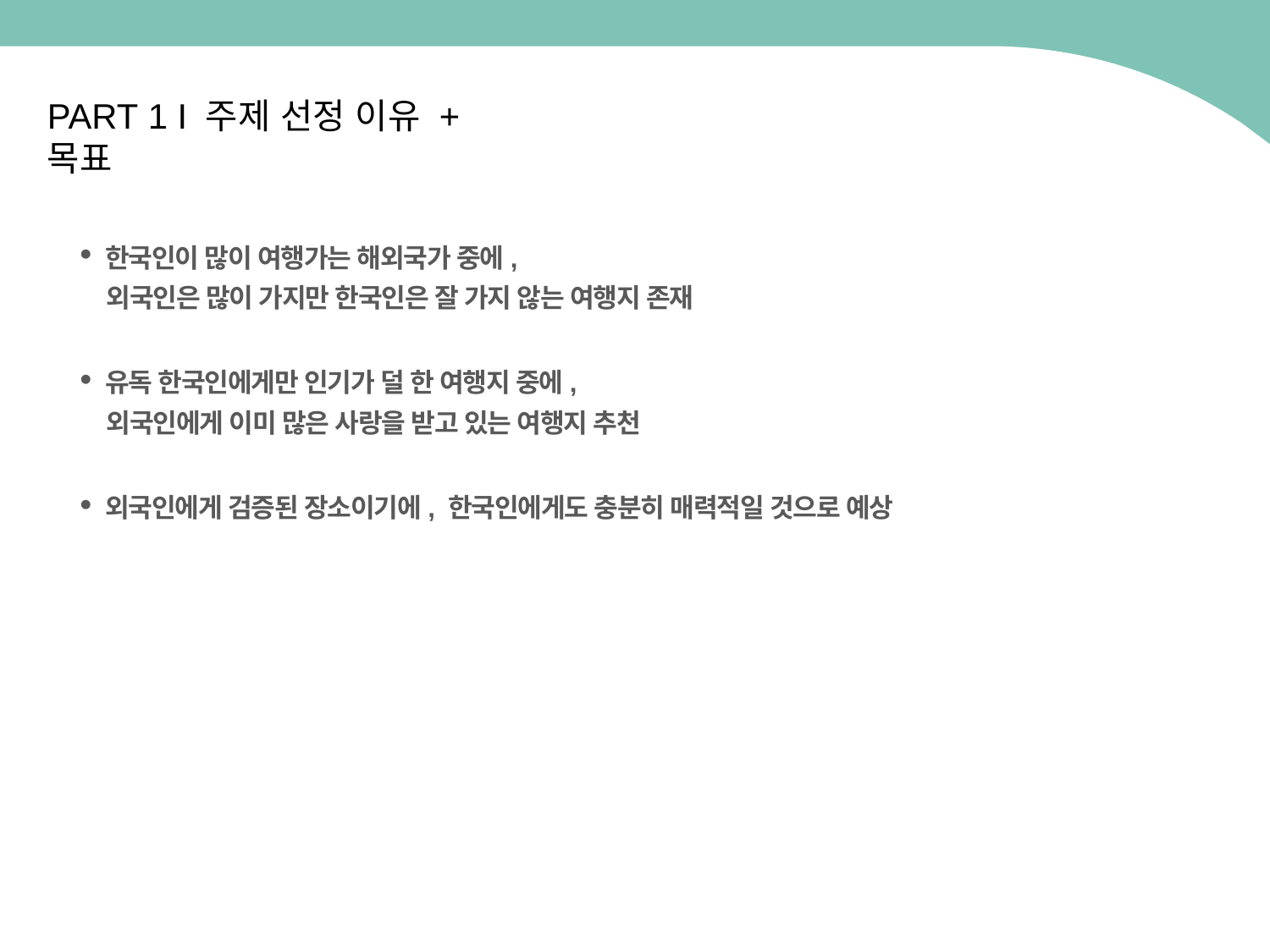

PART 1 I 주제 선정 이유 + 목표
한국인이 많이 여행가는 해외국가 중에,
   외국인은 많이 가지만 한국인은 잘 가지 않는 여행지 존재
유독 한국인에게만 인기가 덜 한 여행지 중에,
   외국인에게 이미 많은 사랑을 받고 있는 여행지 추천
외국인에게 검증된 장소이기에, 한국인에게도 충분히 매력적일 것으로 예상